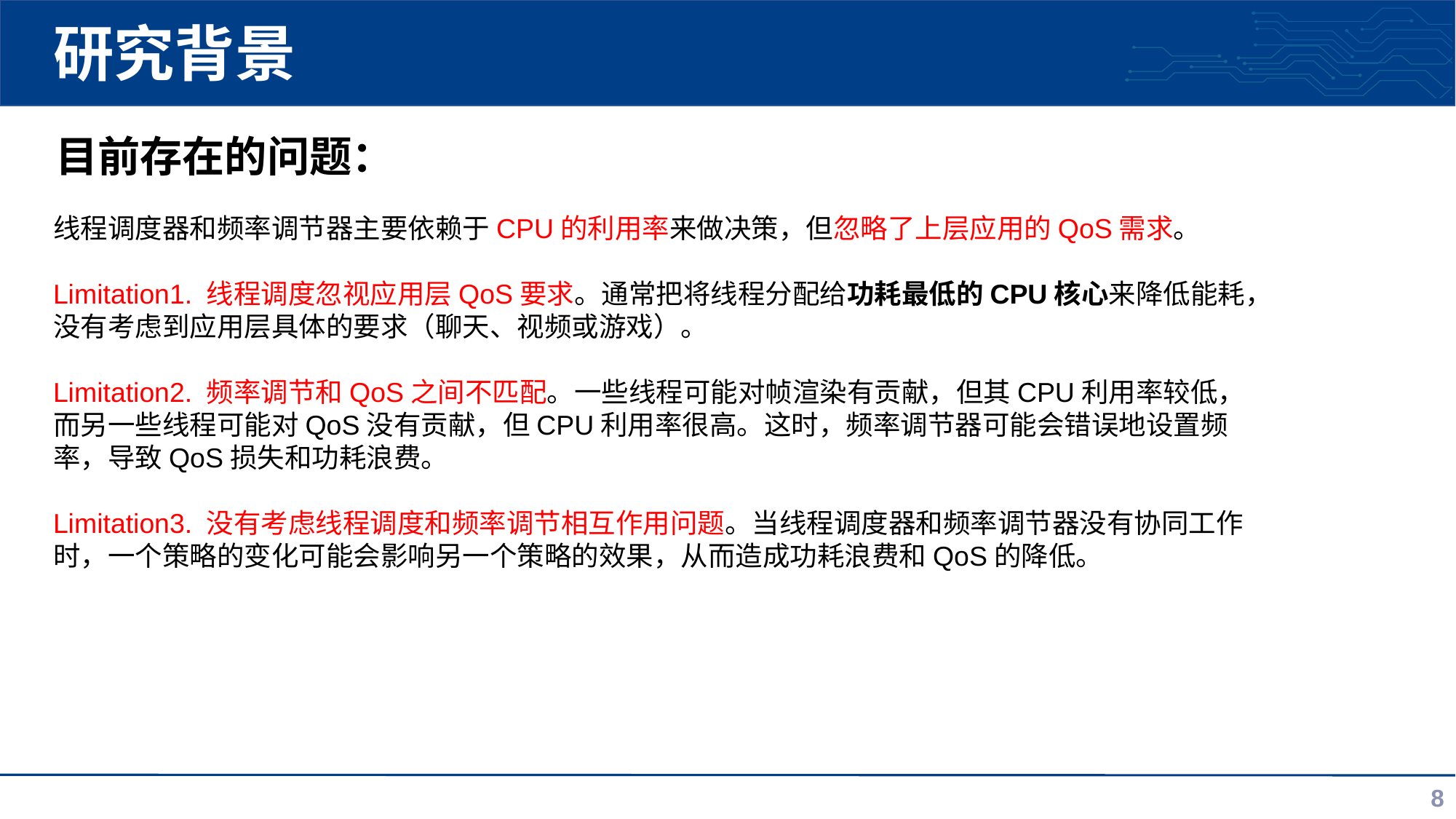

# 研究背景
目前存在的问题：
线程调度器和频率调节器主要依赖于CPU的利用率来做决策，但忽略了上层应用的QoS需求。

Limitation1. 线程调度忽视应用层QoS要求。通常把将线程分配给功耗最低的CPU核心来降低能耗，没有考虑到应用层具体的要求（聊天、视频或游戏）。

Limitation2. 频率调节和QoS之间不匹配。一些线程可能对帧渲染有贡献，但其CPU利用率较低，而另一些线程可能对QoS没有贡献，但CPU利用率很高。这时，频率调节器可能会错误地设置频率，导致QoS损失和功耗浪费。

Limitation3. 没有考虑线程调度和频率调节相互作用问题。当线程调度器和频率调节器没有协同工作时，一个策略的变化可能会影响另一个策略的效果，从而造成功耗浪费和QoS的降低。

8